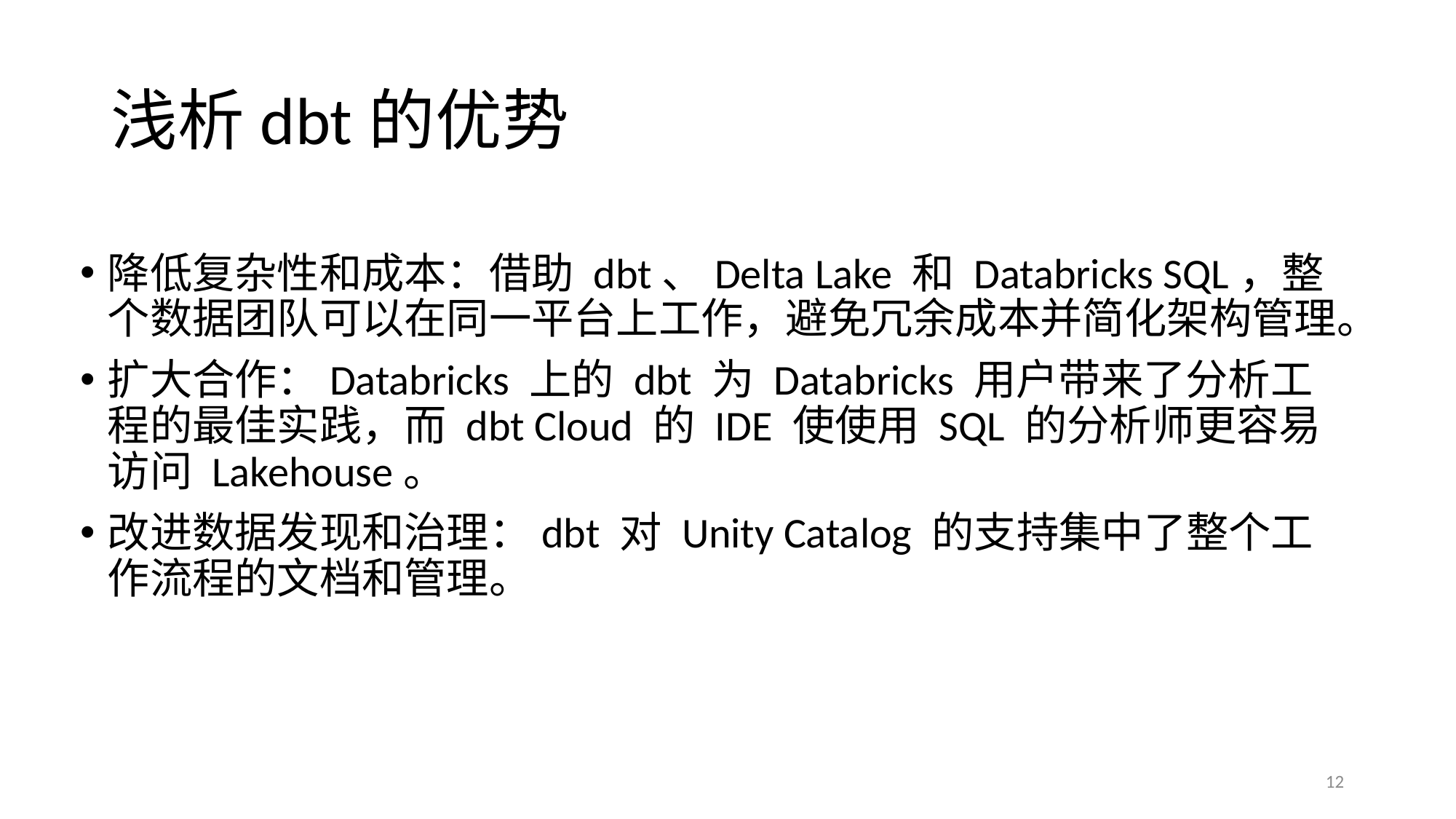

# 浅析dbt的优势
降低复杂性和成本：借助 dbt、Delta Lake 和 Databricks SQL，整个数据团队可以在同一平台上工作，避免冗余成本并简化架构管理。
扩大合作：Databricks 上的 dbt 为 Databricks 用户带来了分析工程的最佳实践，而 dbt Cloud 的 IDE 使使用 SQL 的分析师更容易访问 Lakehouse。
改进数据发现和治理：dbt 对 Unity Catalog 的支持集中了整个工作流程的文档和管理。
12